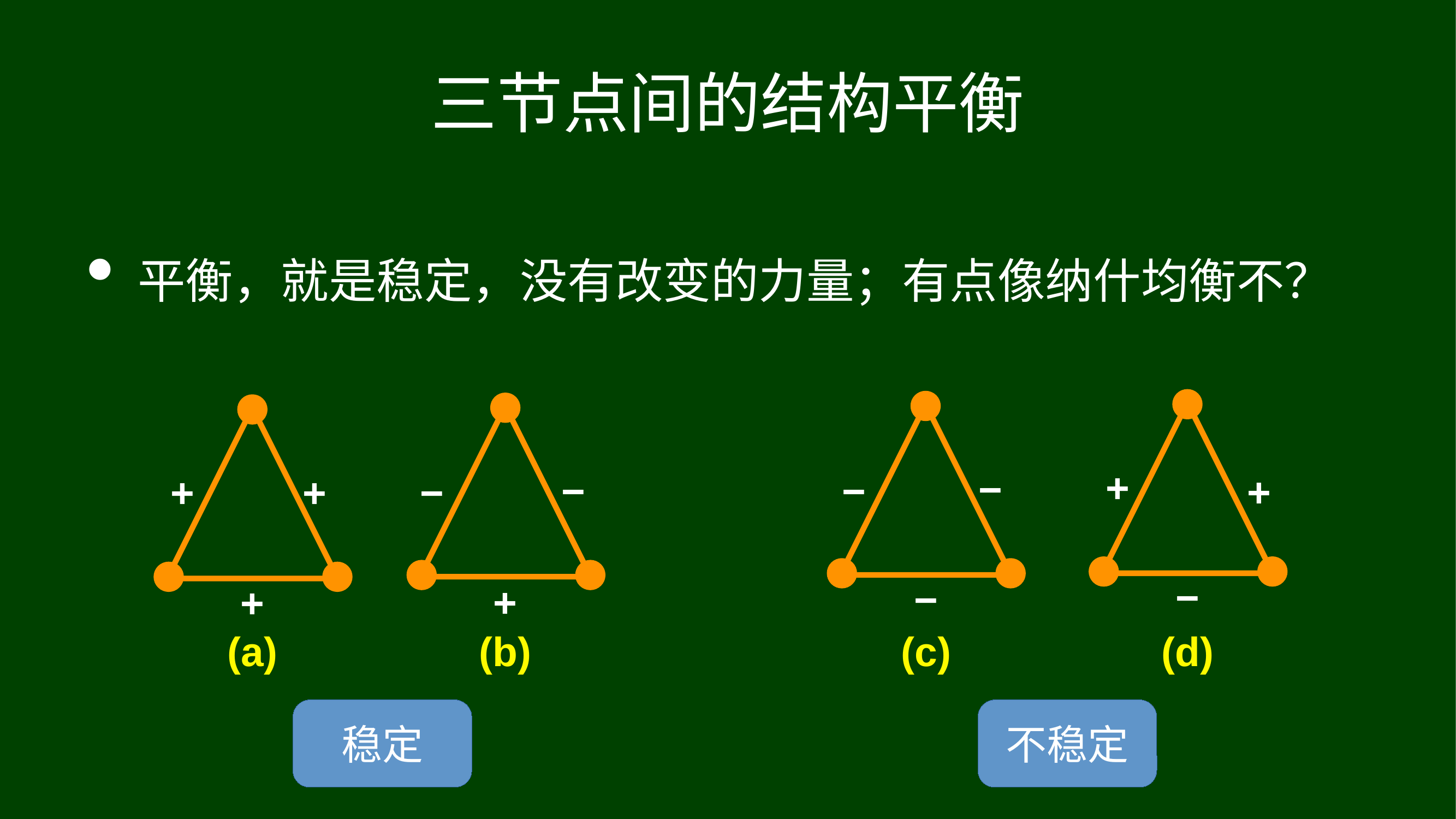

# 三节点间的结构平衡
平衡，就是稳定，没有改变的力量；有点像纳什均衡不？

+
−
−
−
+
+
+
−

−
−
+
+
(a)
(b)
(c)
(d)
稳定
不稳定